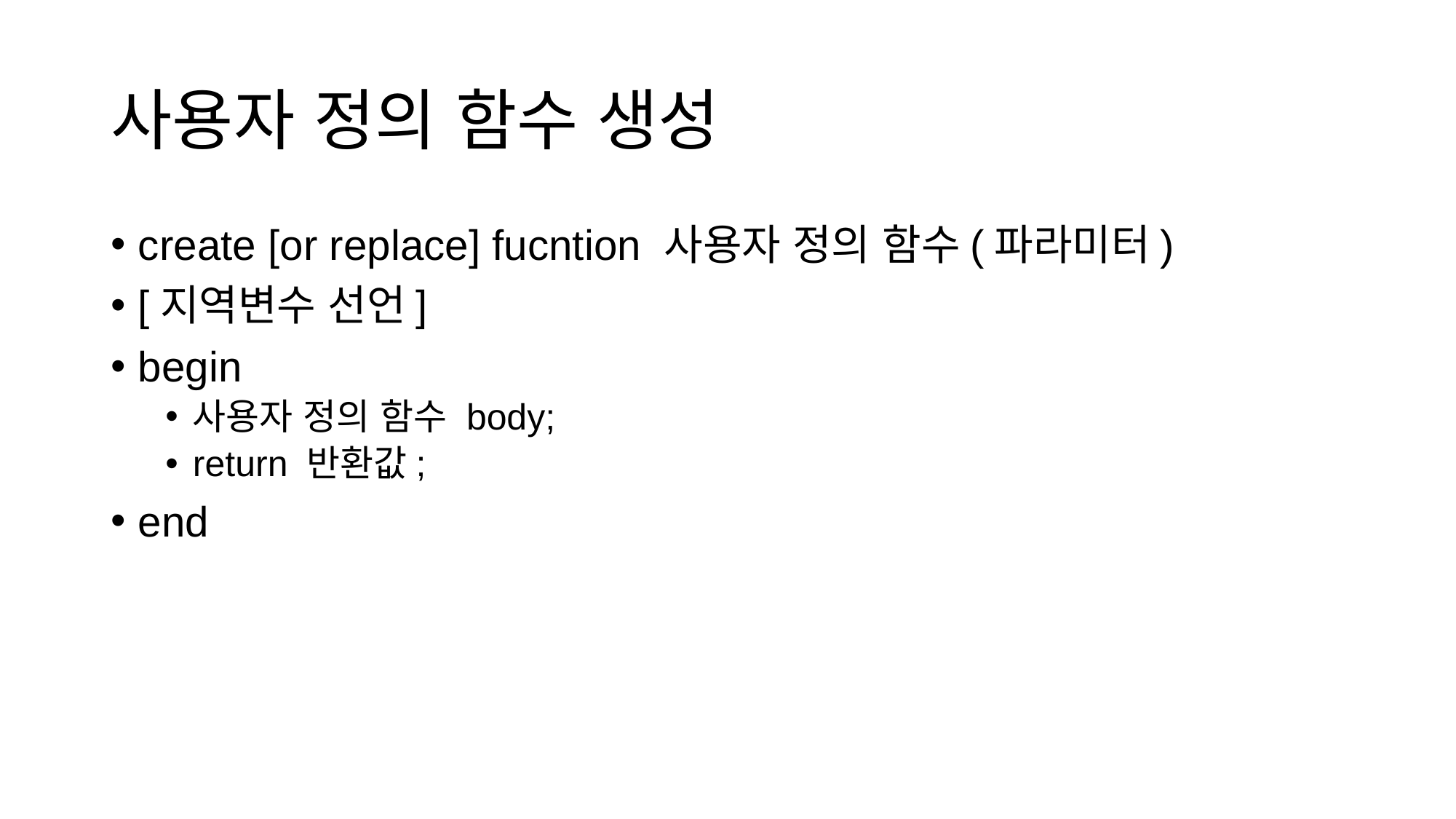

# 사용자 정의 함수 생성
create [or replace] fucntion 사용자 정의 함수(파라미터)
[지역변수 선언]
begin
사용자 정의 함수 body;
return 반환값;
end